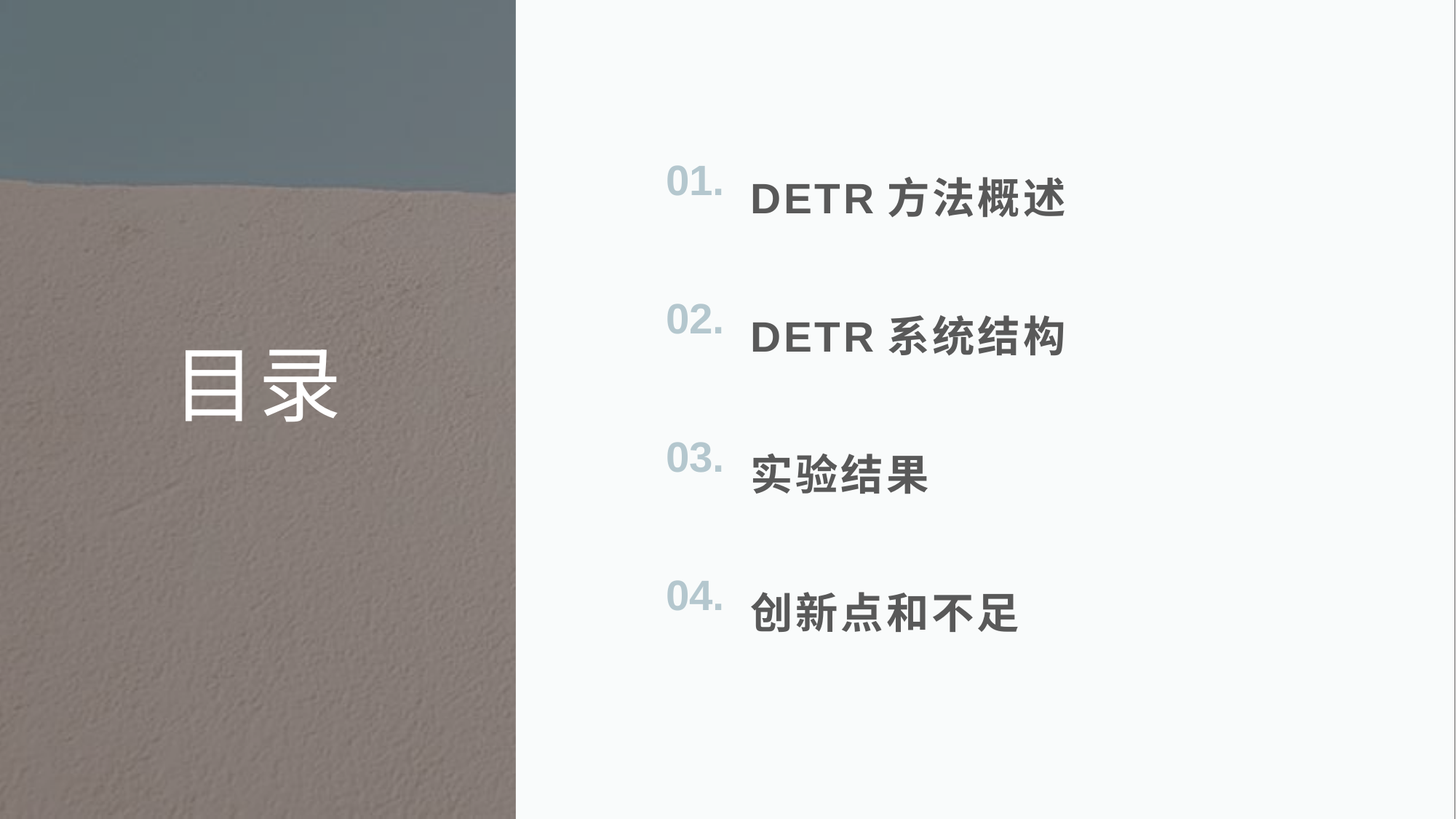

DETR方法概述
01.
DETR系统结构
02.
目录
实验结果
03.
创新点和不足
04.